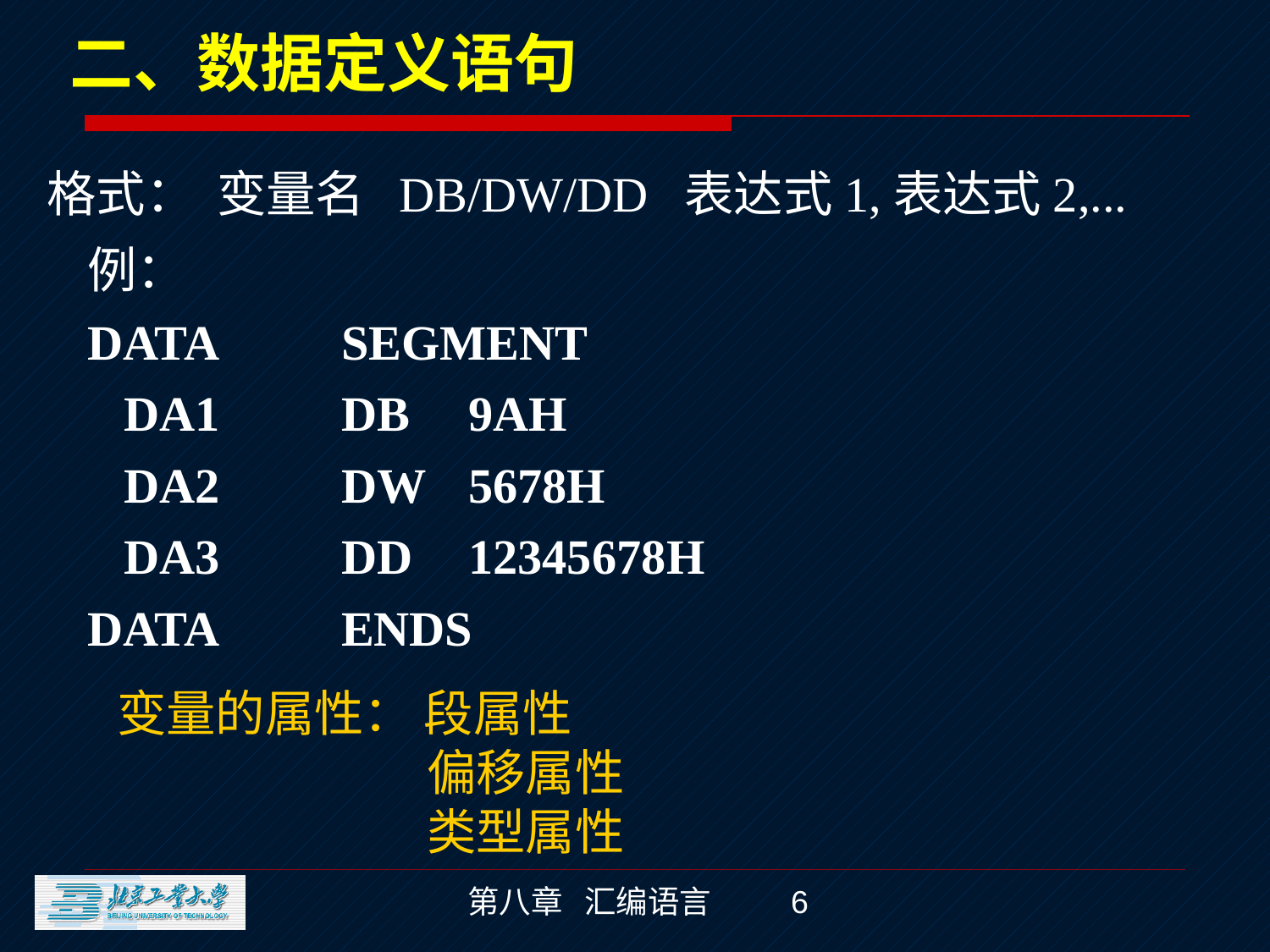

二、数据定义语句
格式：  变量名  DB/DW/DD  表达式1,表达式2,...
例：
DATA	SEGMENT
   DA1	DB	9AH
   DA2	DW	5678H
   DA3	DD	12345678H
DATA	ENDS
变量的属性： 段属性
		    偏移属性
		    类型属性